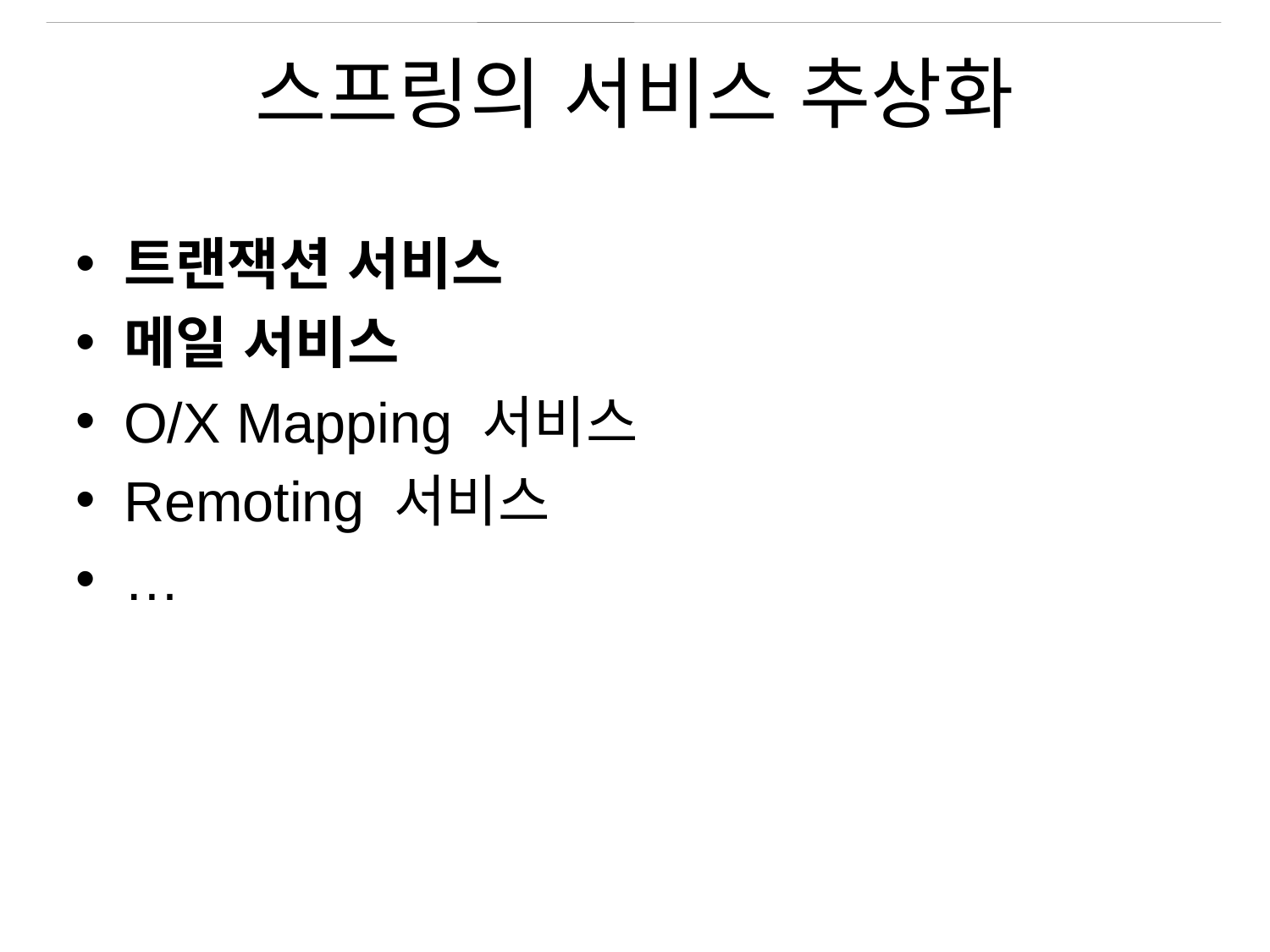

# 스프링의 서비스 추상화
트랜잭션 서비스
메일 서비스
O/X Mapping 서비스
Remoting 서비스
…